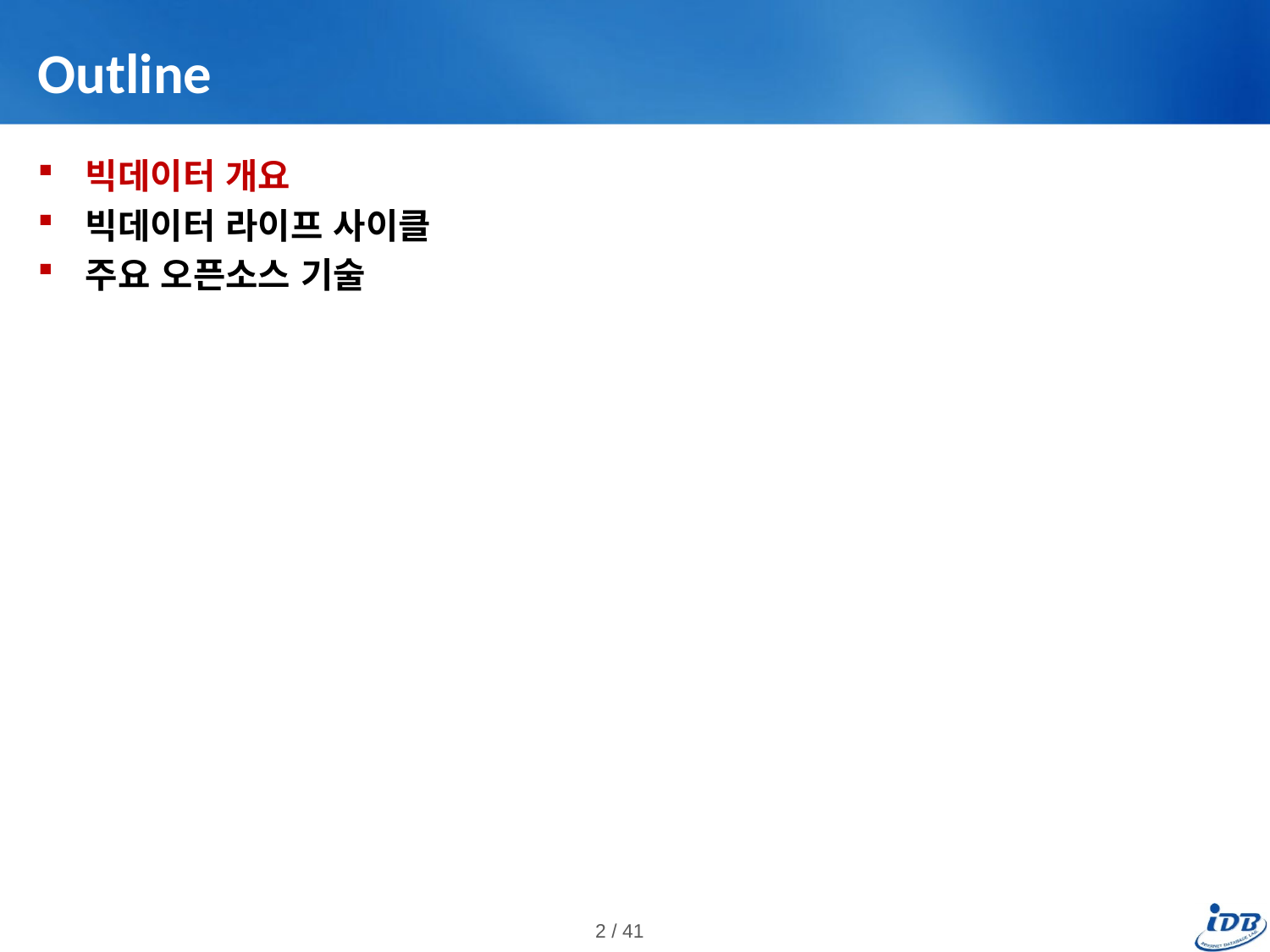

# Outline
빅데이터 개요
빅데이터 라이프 사이클
주요 오픈소스 기술